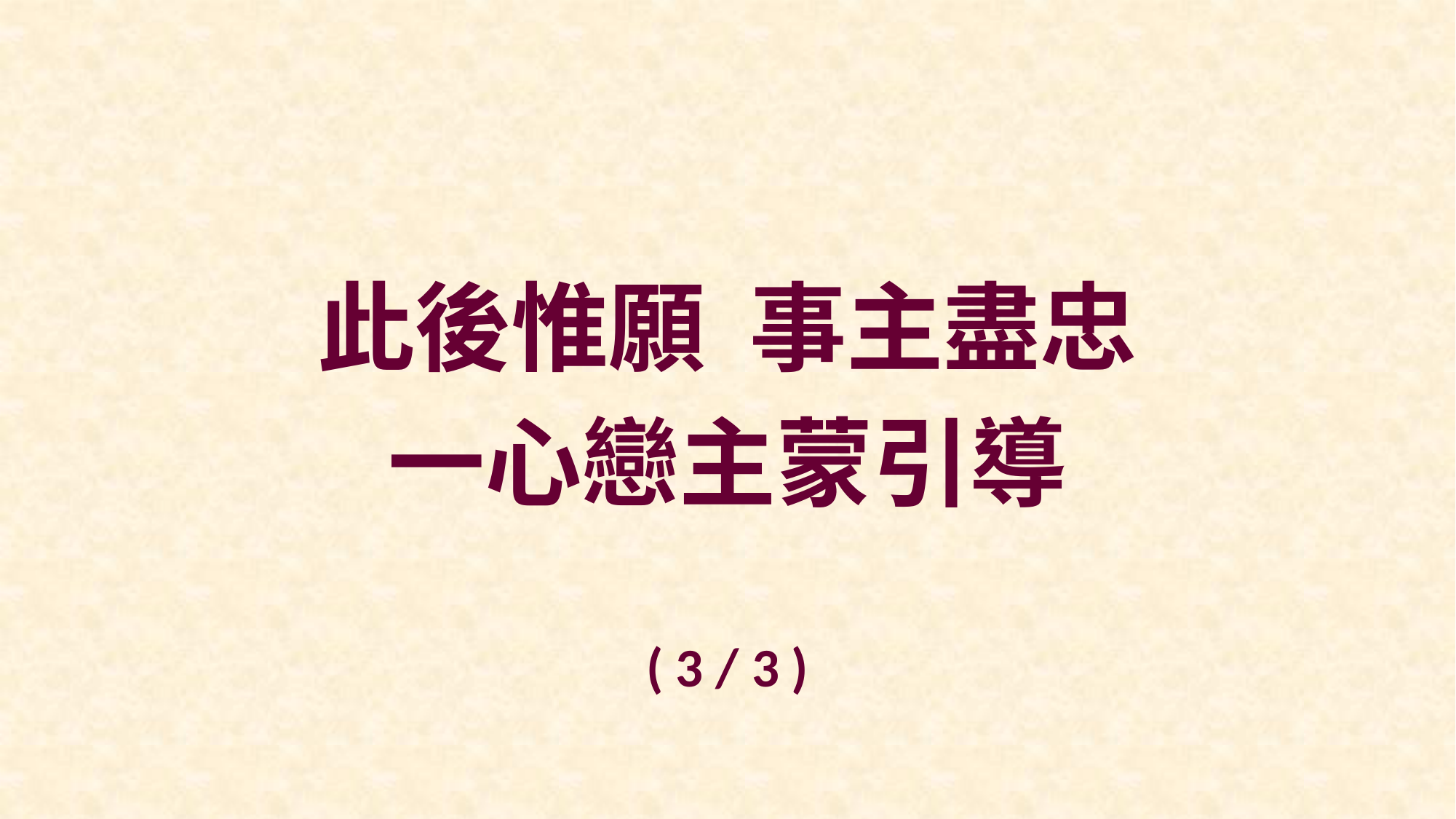

此後惟願  事主盡忠
一心戀主蒙引導
( 3 / 3 )